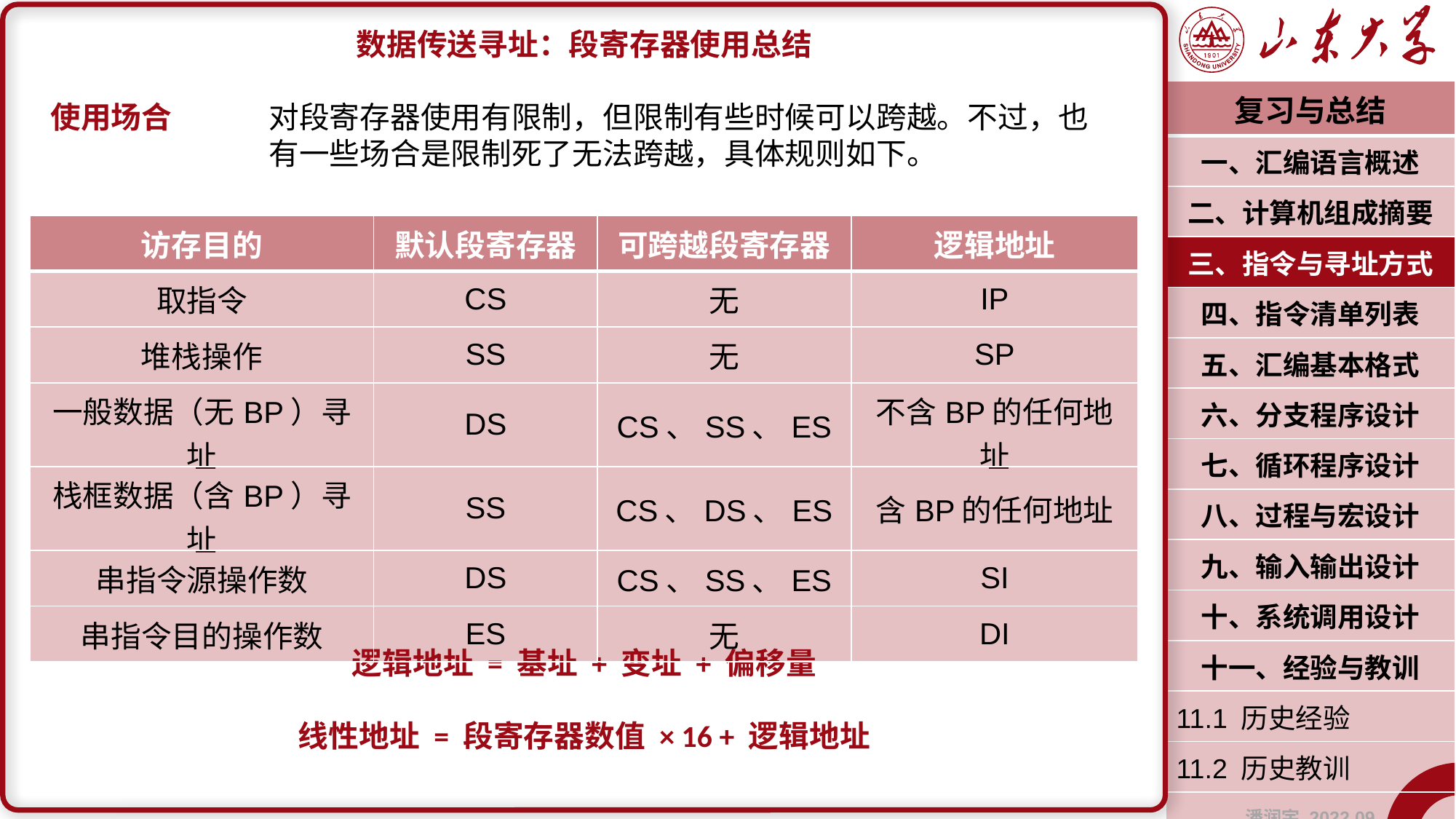

数据传送寻址：段寄存器使用总结

使用场合	对段寄存器使用有限制，但限制有些时候可以跨越。不过，也		有一些场合是限制死了无法跨越，具体规则如下。

逻辑地址 = 基址 + 变址 + 偏移量

线性地址 = 段寄存器数值 × 16 + 逻辑地址
| 复习与总结 |
| --- |
| 一、汇编语言概述 |
| 二、计算机组成摘要 |
| 三、指令与寻址方式 |
| 四、指令清单列表 |
| 五、汇编基本格式 |
| 六、分支程序设计 |
| 七、循环程序设计 |
| 八、过程与宏设计 |
| 九、输入输出设计 |
| 十、系统调用设计 |
| 十一、经验与教训 |
| 11.1 历史经验 |
| 11.2 历史教训 |
| 潘润宇 2022.09 |
| 访存目的 | 默认段寄存器 | 可跨越段寄存器 | 逻辑地址 |
| --- | --- | --- | --- |
| 取指令 | CS | 无 | IP |
| 堆栈操作 | SS | 无 | SP |
| 一般数据（无BP）寻址 | DS | CS、SS、ES | 不含BP的任何地址 |
| 栈框数据（含BP）寻址 | SS | CS、DS、ES | 含BP的任何地址 |
| 串指令源操作数 | DS | CS、SS、ES | SI |
| 串指令目的操作数 | ES | 无 | DI |